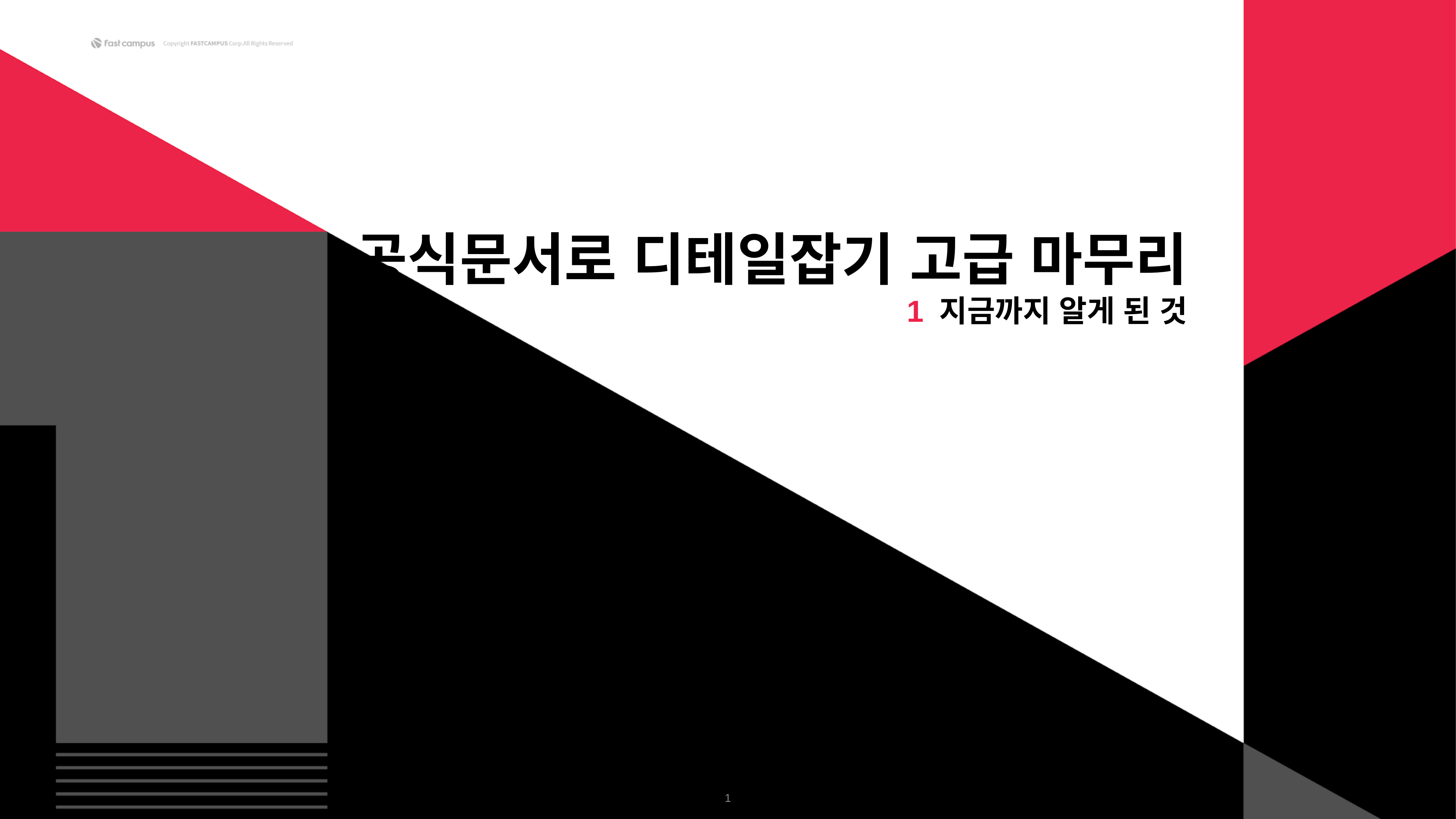

공식문서로 디테일잡기 고급 마무리
1 지금까지 알게 된 것
1